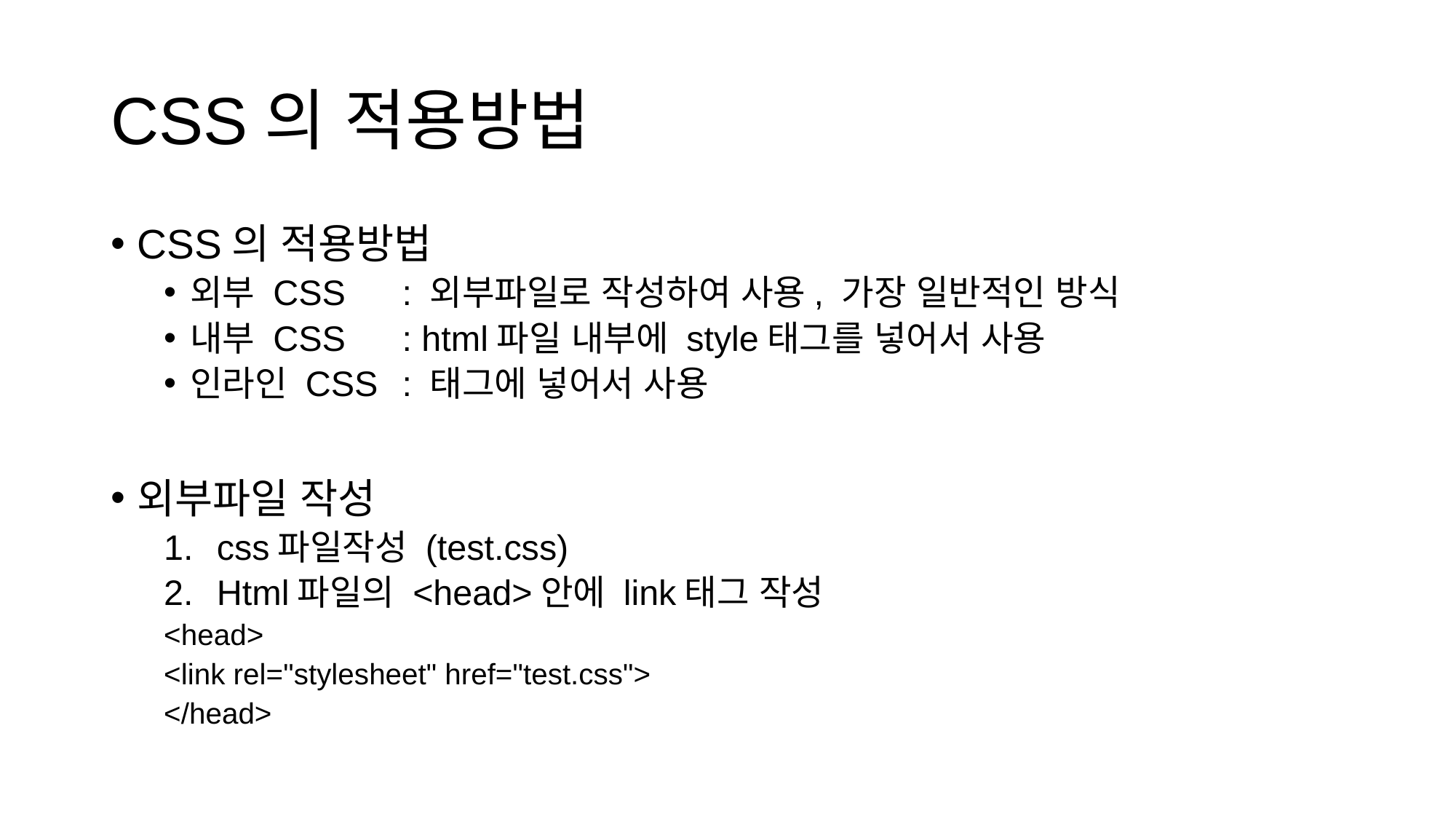

# CSS의 적용방법
CSS의 적용방법
외부 CSS	: 외부파일로 작성하여 사용, 가장 일반적인 방식
내부 CSS	: html파일 내부에 style태그를 넣어서 사용
인라인 CSS 	: 태그에 넣어서 사용

외부파일 작성
css파일작성 (test.css)
Html파일의 <head>안에 link태그 작성
	<head>
		<link rel="stylesheet" href="test.css">
	</head>